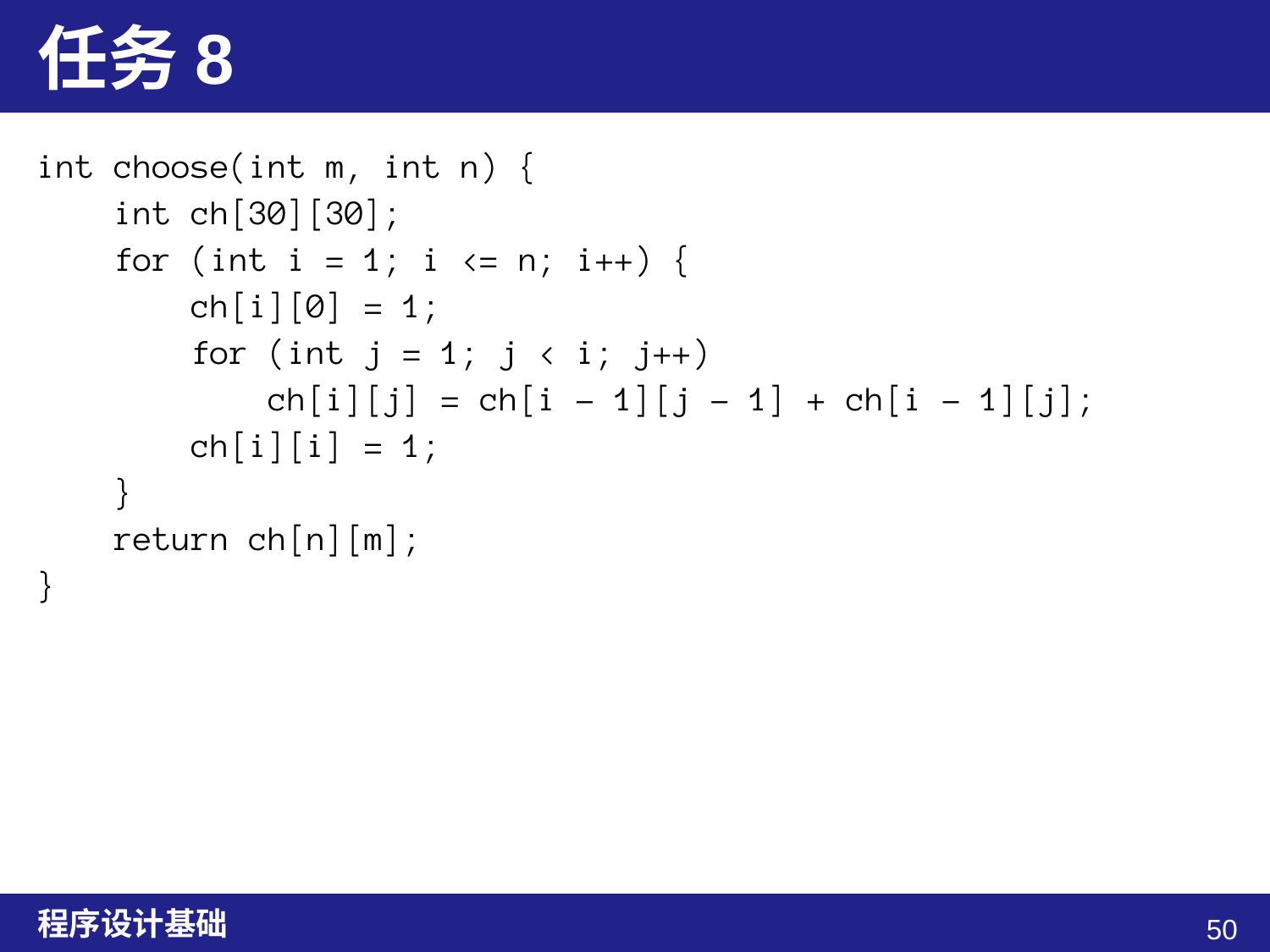

# 任务8
int choose(int m, int n) {
    int ch[30][30];
    for (int i = 1; i <= n; i++) {
        ch[i][0] = 1;
        for (int j = 1; j < i; j++)
            ch[i][j] = ch[i - 1][j - 1] + ch[i - 1][j];
        ch[i][i] = 1;
    }
    return ch[n][m];
}